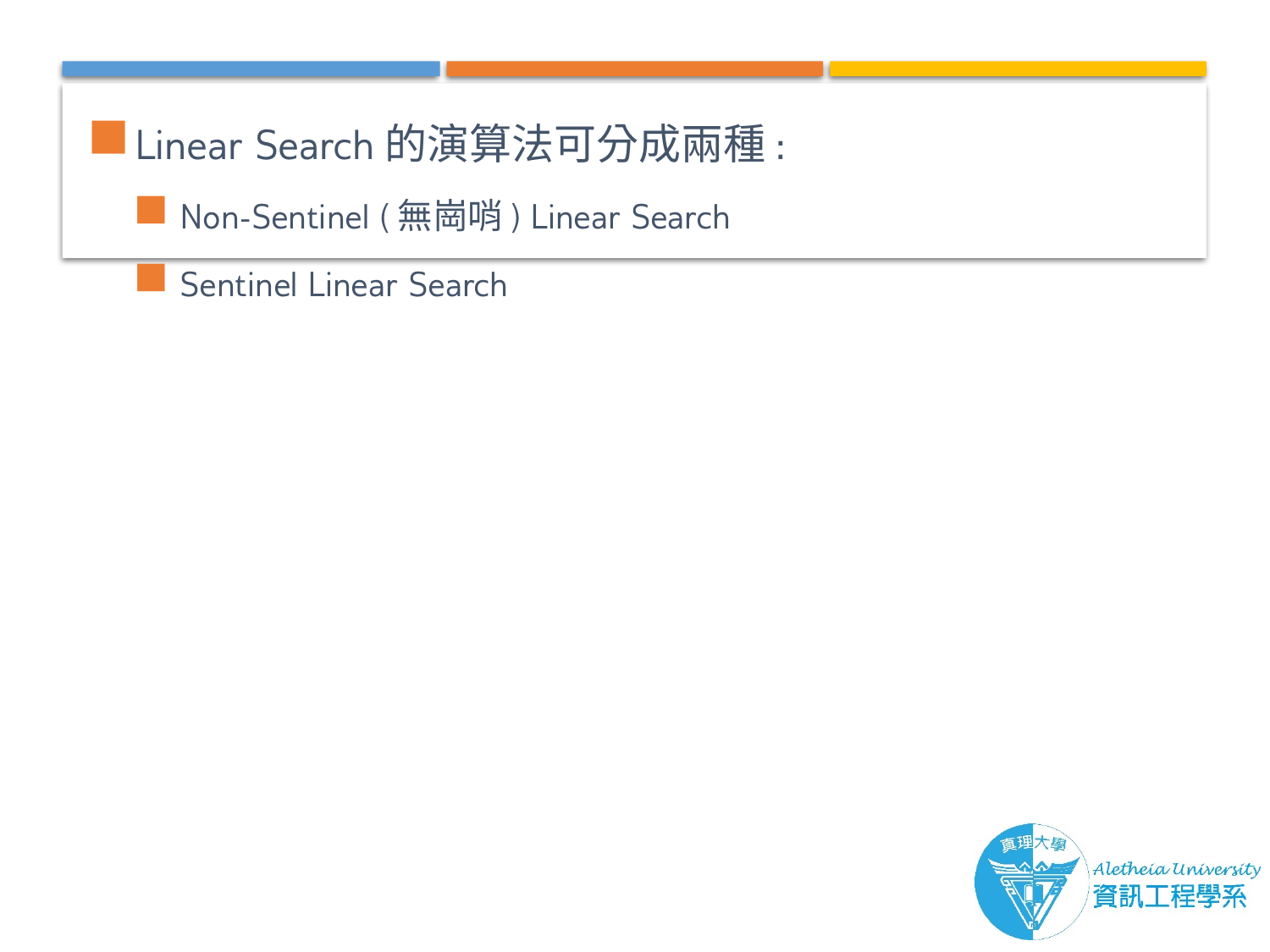

Linear Search的演算法可分成兩種:
Non-Sentinel (無崗哨) Linear Search
Sentinel Linear Search